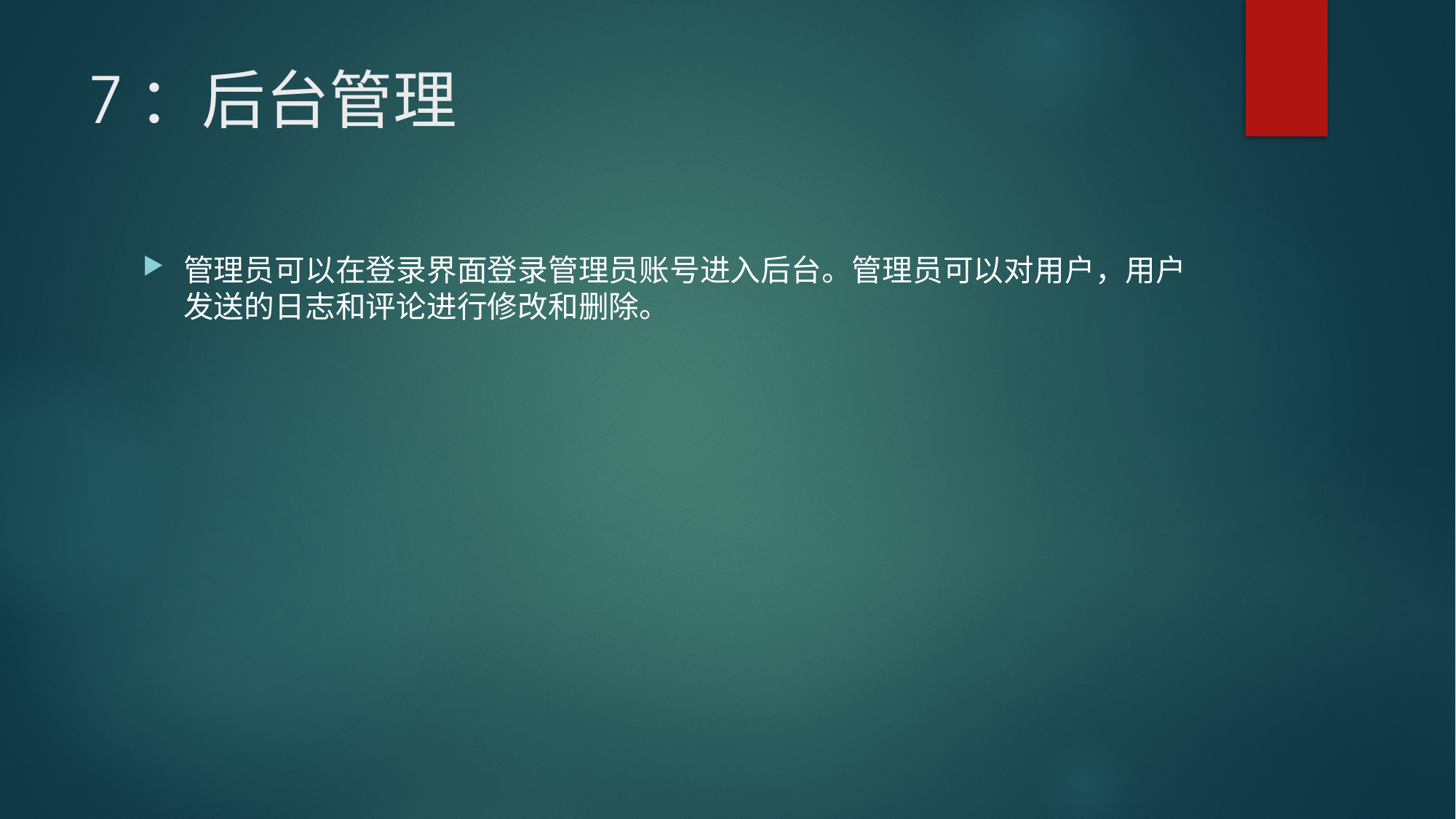

# 7：后台管理
管理员可以在登录界面登录管理员账号进入后台。管理员可以对用户，用户发送的日志和评论进行修改和删除。